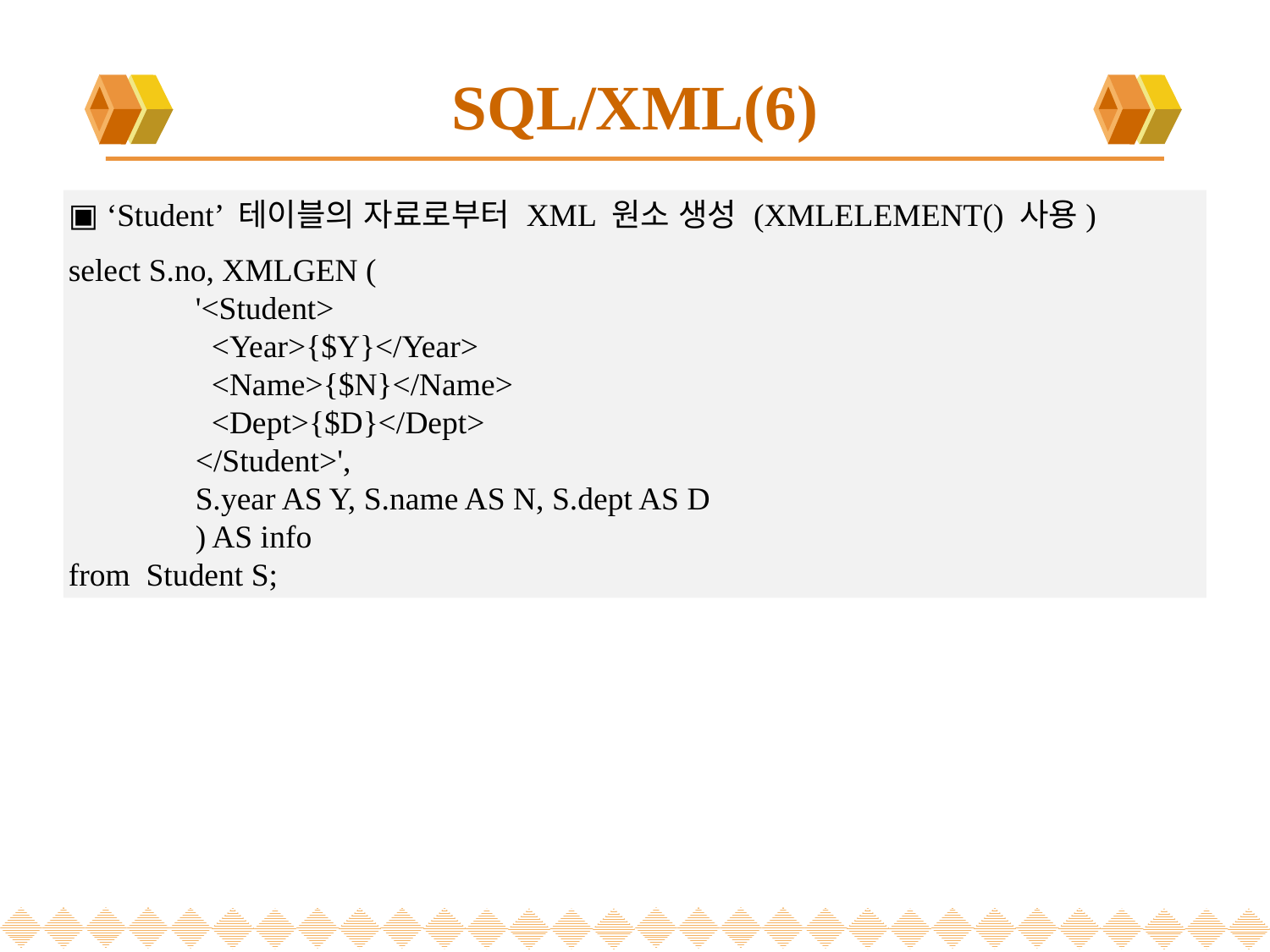

# SQL/XML(6)
▣ ‘Student’ 테이블의 자료로부터 XML 원소 생성 (XMLELEMENT() 사용)

select S.no, XMLGEN (
	'<Student>
	  <Year>{$Y}</Year>
	  <Name>{$N}</Name>
	  <Dept>{$D}</Dept>
	</Student>',
	S.year AS Y, S.name AS N, S.dept AS D
 	) AS info
from  Student S;